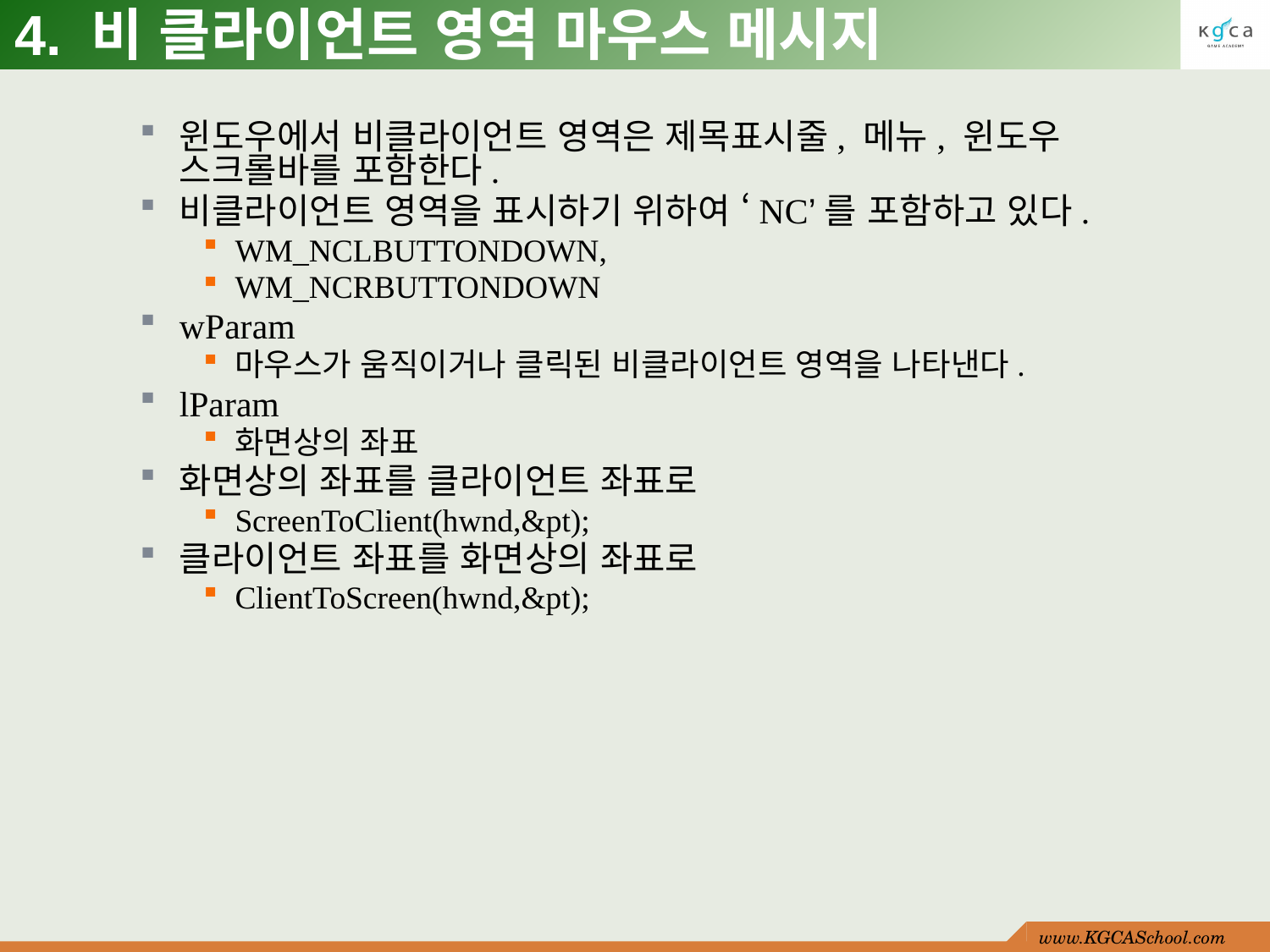

# 4. 비 클라이언트 영역 마우스 메시지
윈도우에서 비클라이언트 영역은 제목표시줄, 메뉴, 윈도우 스크롤바를 포함한다.
비클라이언트 영역을 표시하기 위하여 ‘NC’를 포함하고 있다.
WM_NCLBUTTONDOWN,
WM_NCRBUTTONDOWN
wParam
마우스가 움직이거나 클릭된 비클라이언트 영역을 나타낸다.
lParam
화면상의 좌표
화면상의 좌표를 클라이언트 좌표로
ScreenToClient(hwnd,&pt);
클라이언트 좌표를 화면상의 좌표로
ClientToScreen(hwnd,&pt);